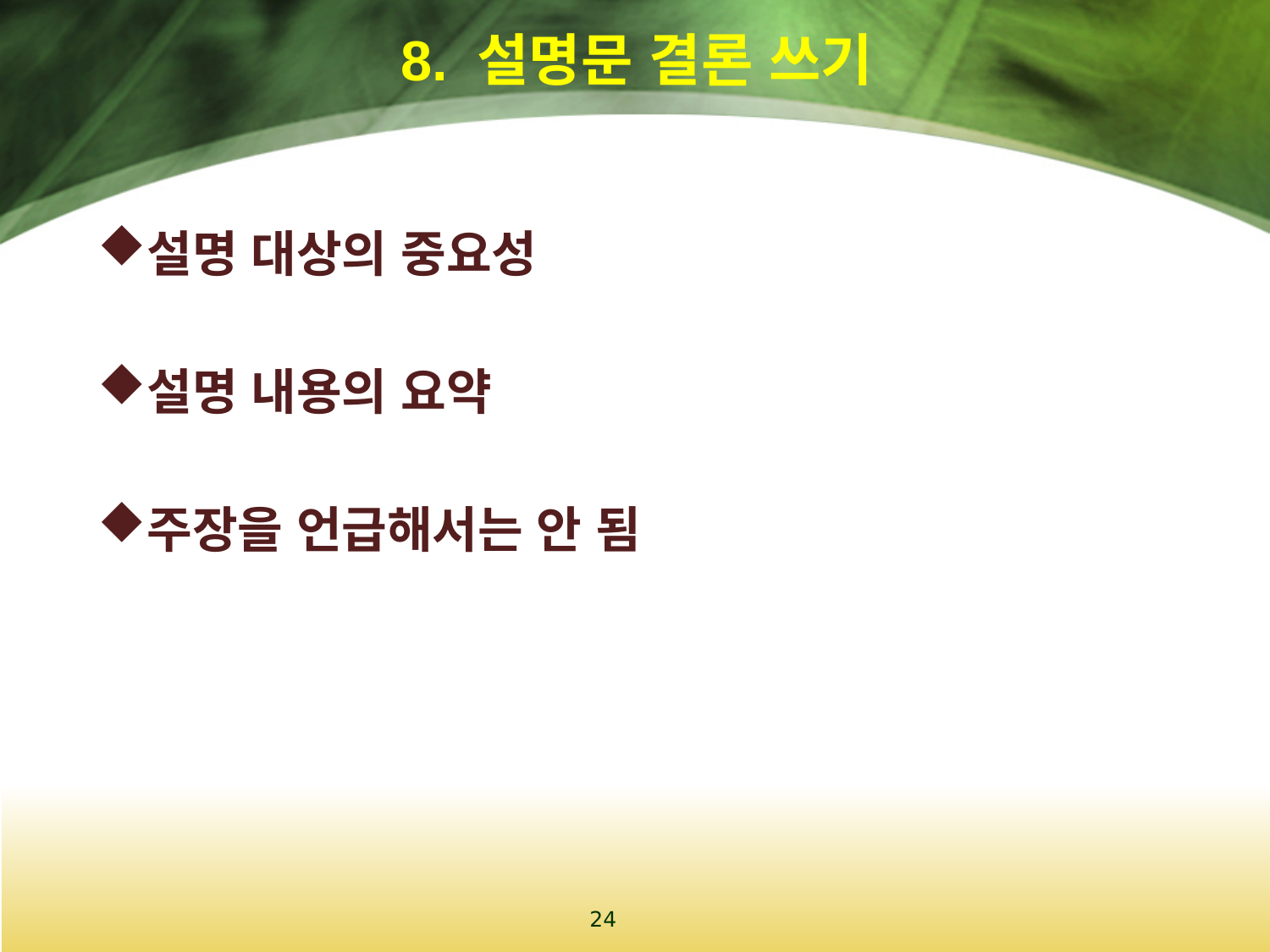

# 8. 설명문 결론 쓰기
설명 대상의 중요성

설명 내용의 요약

주장을 언급해서는 안 됨
24